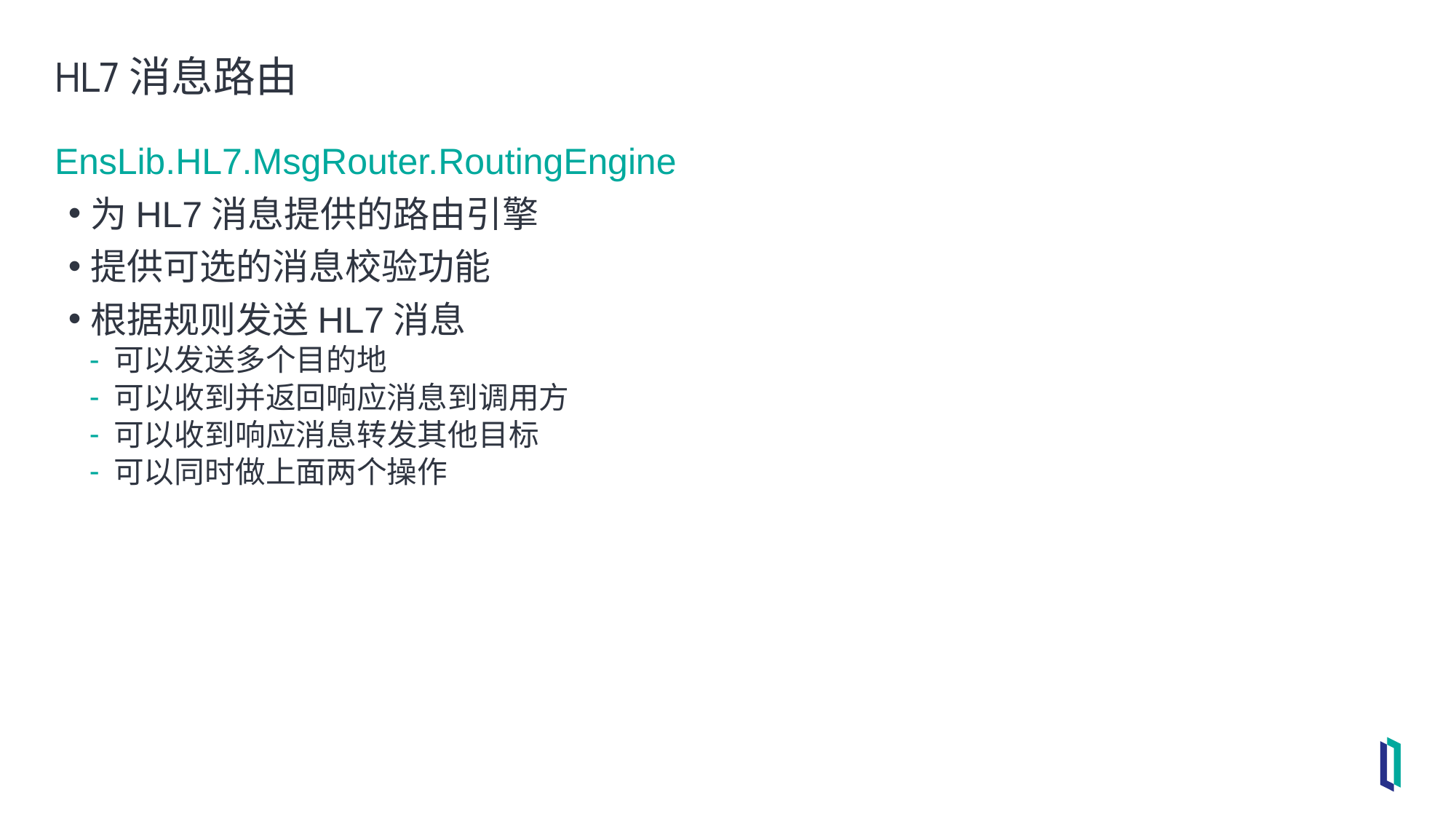

# HL7消息路由
EnsLib.HL7.MsgRouter.RoutingEngine
为HL7消息提供的路由引擎
提供可选的消息校验功能
根据规则发送HL7消息
可以发送多个目的地
可以收到并返回响应消息到调用方
可以收到响应消息转发其他目标
可以同时做上面两个操作